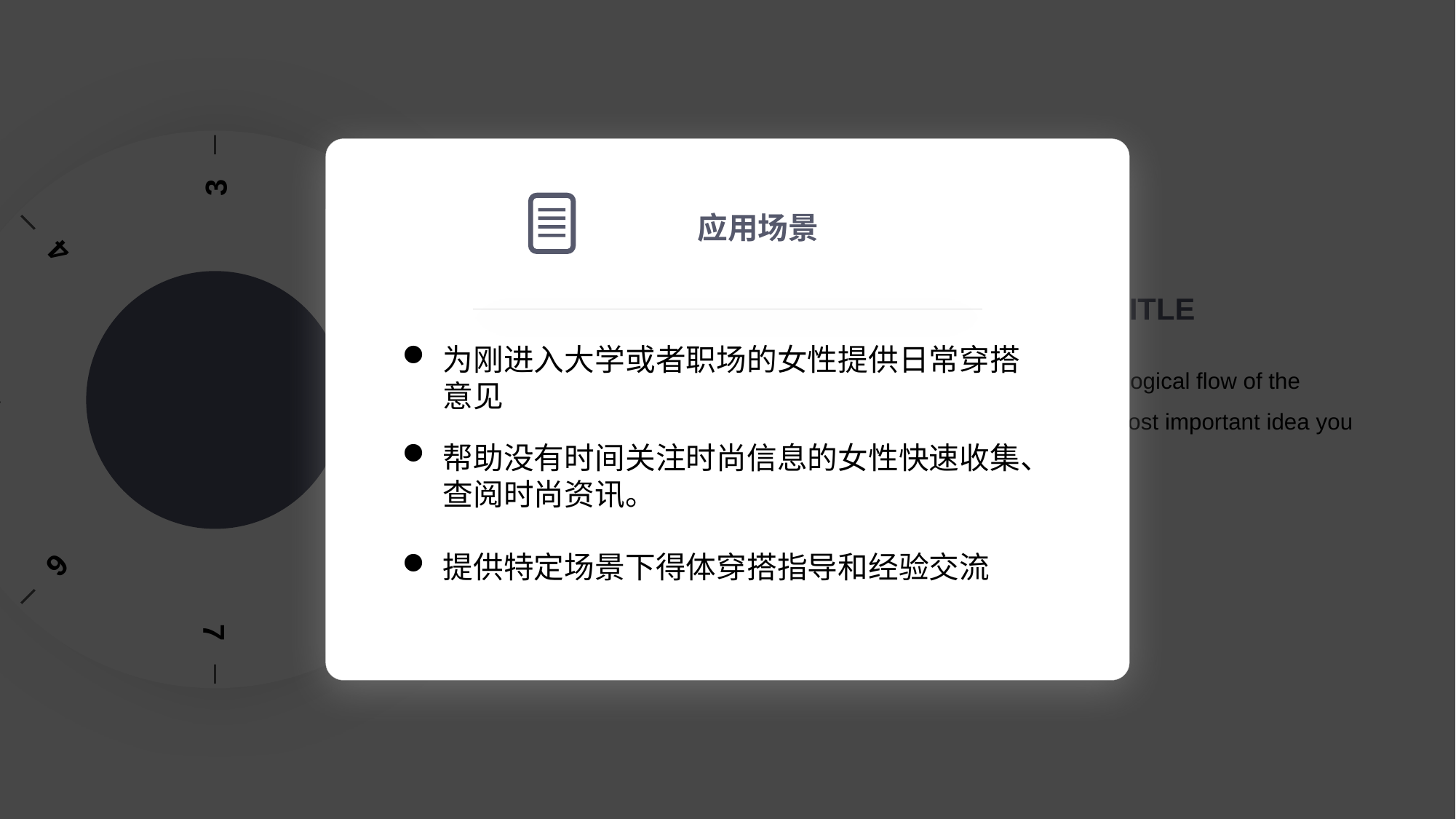

3
4
2
5
1
6
8
7

应用场景
为刚进入大学或者职场的女性提供日常穿搭意见

帮助没有时间关注时尚信息的女性快速收集、查阅时尚资讯。

提供特定场景下得体穿搭指导和经验交流

TYPE YOUR PART 1 TITLE HERE
XIE's  PPT concentrate on the logical flow of the presentation that Identify the most important idea you plan to communicate
DESIGN BY XIE